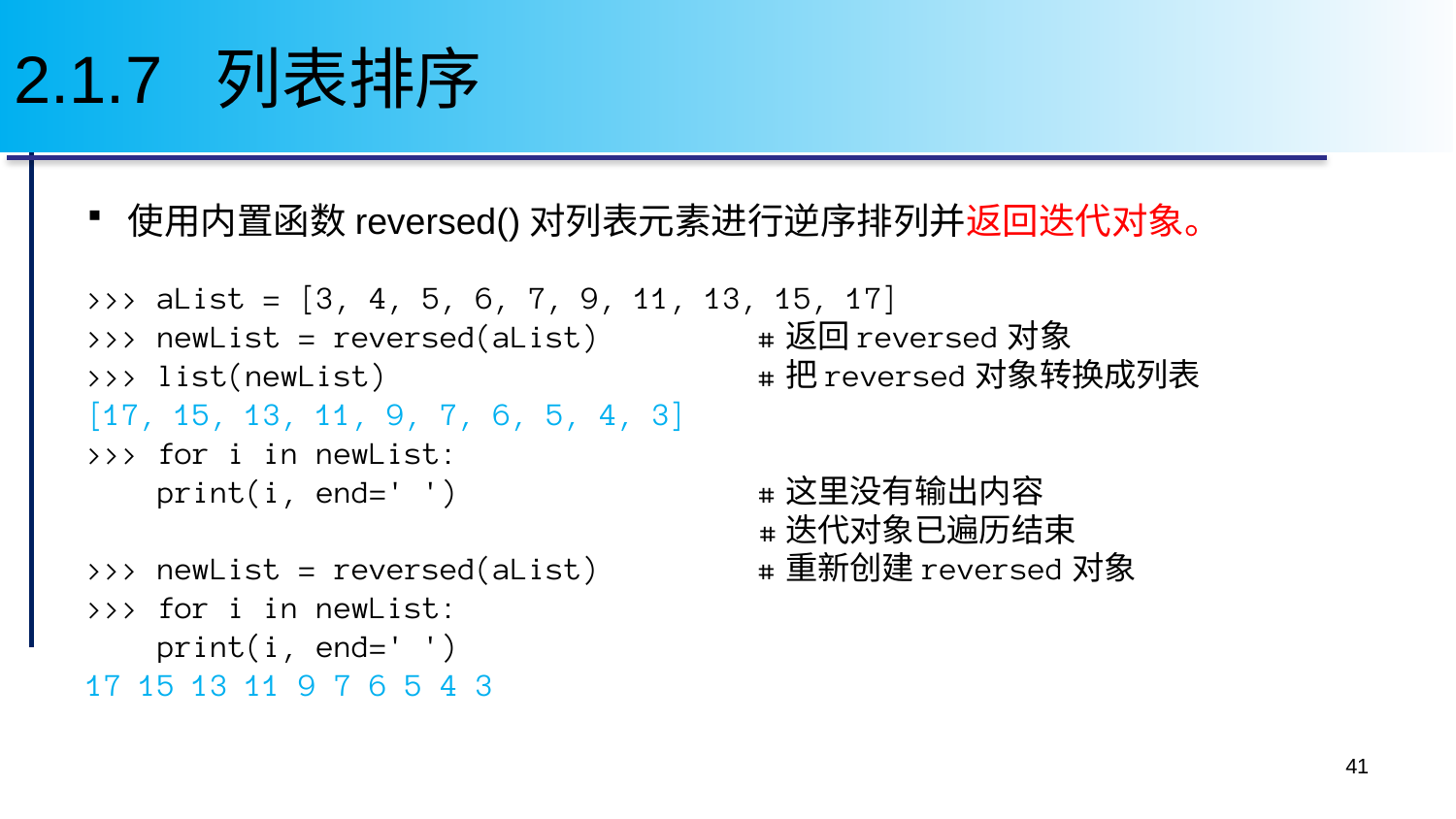

# 2.1.7  列表排序
使用内置函数reversed()对列表元素进行逆序排列并返回迭代对象。

>>> aList = [3, 4, 5, 6, 7, 9, 11, 13, 15, 17]
>>> newList = reversed(aList)         #返回reversed对象
>>> list(newList)                     #把reversed对象转换成列表
[17, 15, 13, 11, 9, 7, 6, 5, 4, 3]
>>> for i in newList:
    print(i, end=' ')                 #这里没有输出内容
                                      #迭代对象已遍历结束
>>> newList = reversed(aList)         #重新创建reversed对象
>>> for i in newList:
    print(i, end=' ')
17 15 13 11 9 7 6 5 4 3
41